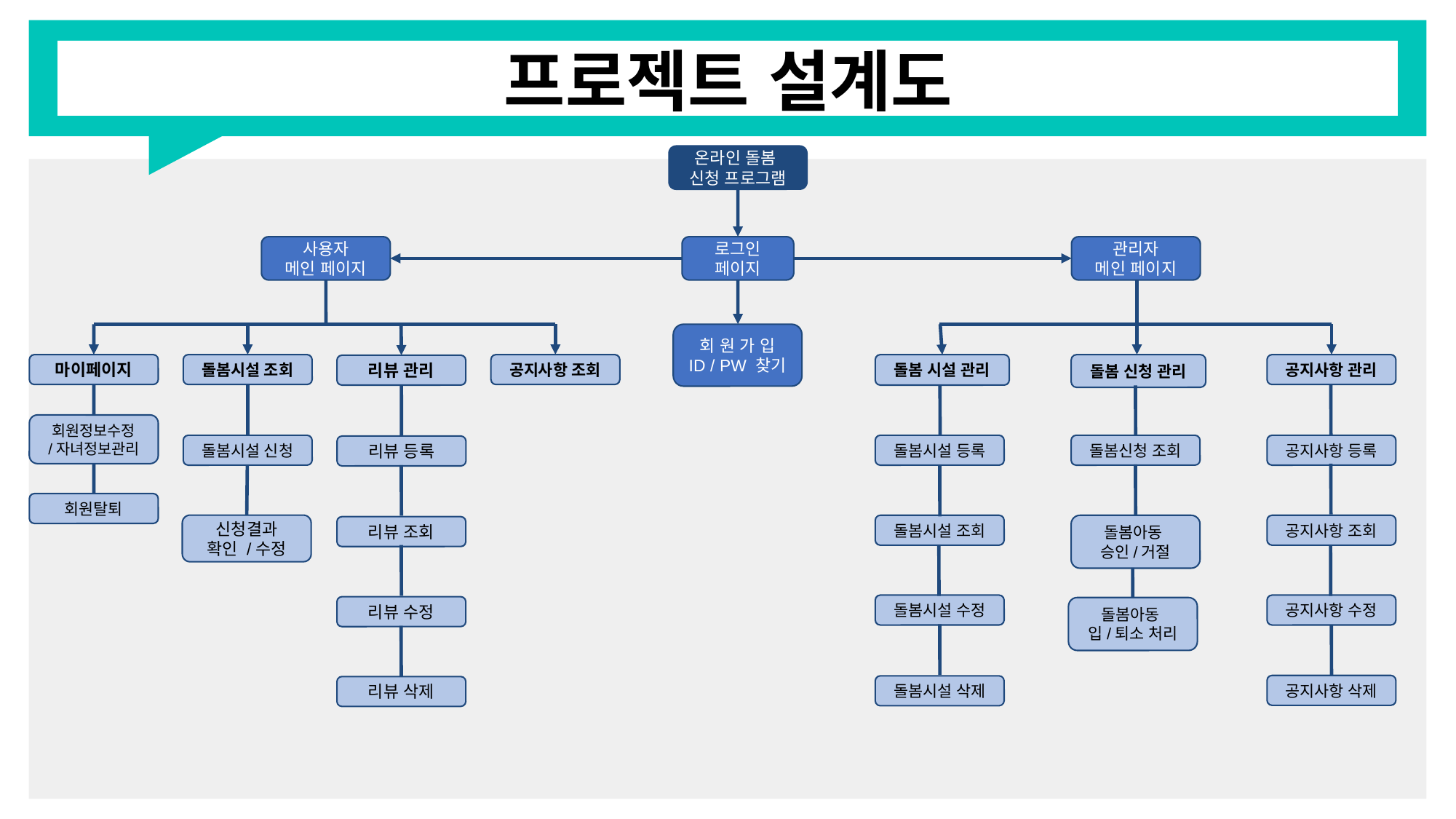

# 프로젝트 설계도
온라인 돌봄
신청 프로그램
사용자
메인 페이지
관리자
메인 페이지
로그인
페이지
회 원 가 입
ID / PW 찾기
마이페이지
돌봄시설 조회
공지사항 조회
돌봄 시설 관리
돌봄 신청 관리
공지사항 관리
리뷰 관리
회원정보수정
/자녀정보관리
돌봄시설 신청
돌봄시설 등록
돌봄신청 조회
공지사항 등록
리뷰 등록
회원탈퇴
신청결과
확인 /수정
돌봄시설 조회
돌봄아동
승인/거절
공지사항 조회
리뷰 조회
돌봄시설 수정
공지사항 수정
리뷰 수정
돌봄아동
입/퇴소 처리
공지사항 삭제
돌봄시설 삭제
리뷰 삭제